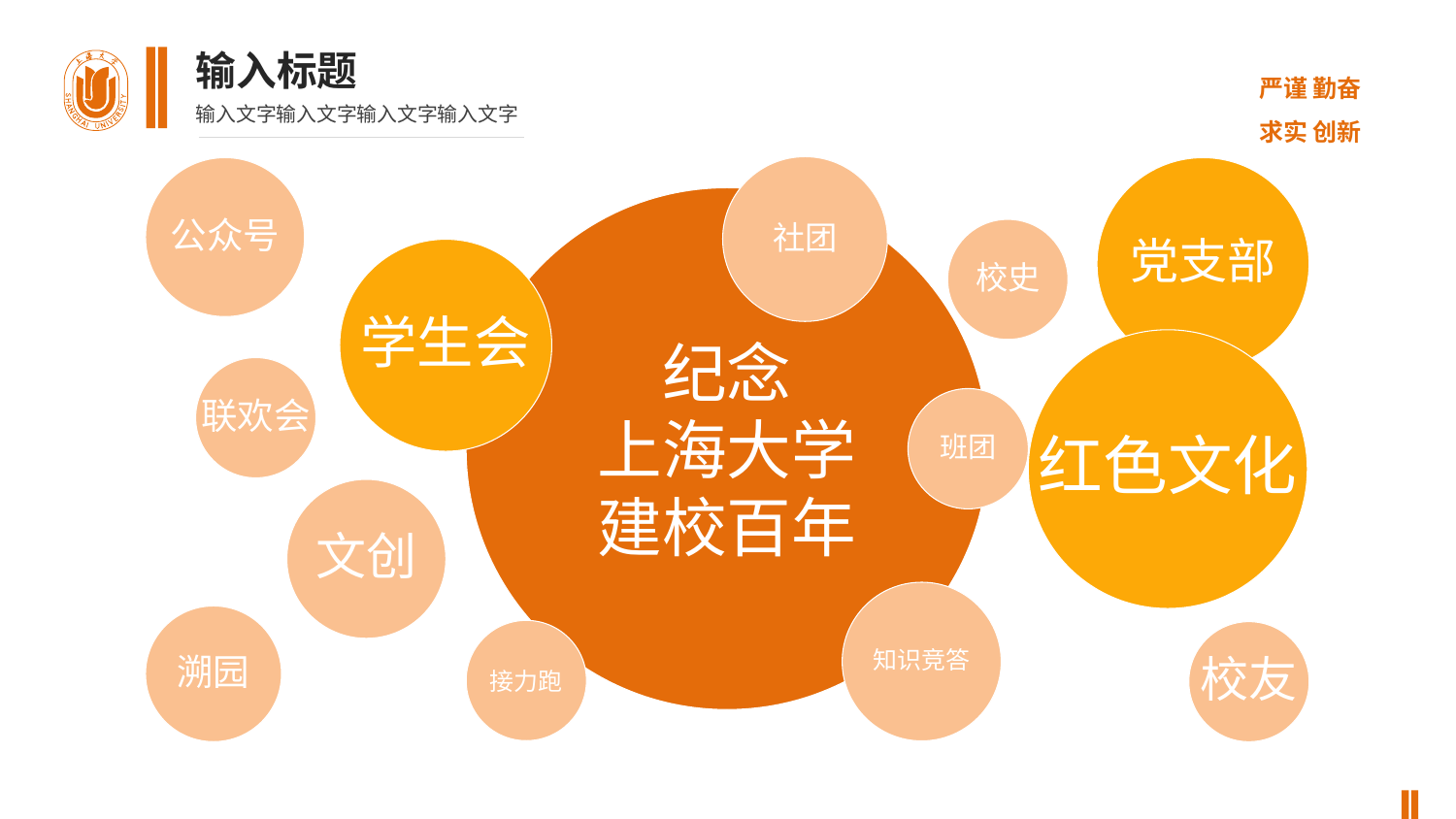

输入标题

严谨 勤奋
求实 创新
输入文字输入文字输入文字输入文字
社团
公众号
党支部
纪念
上海大学
建校百年
校史
学生会
红色文化
联欢会
班团
文创
知识竞答
溯园
接力跑
校友